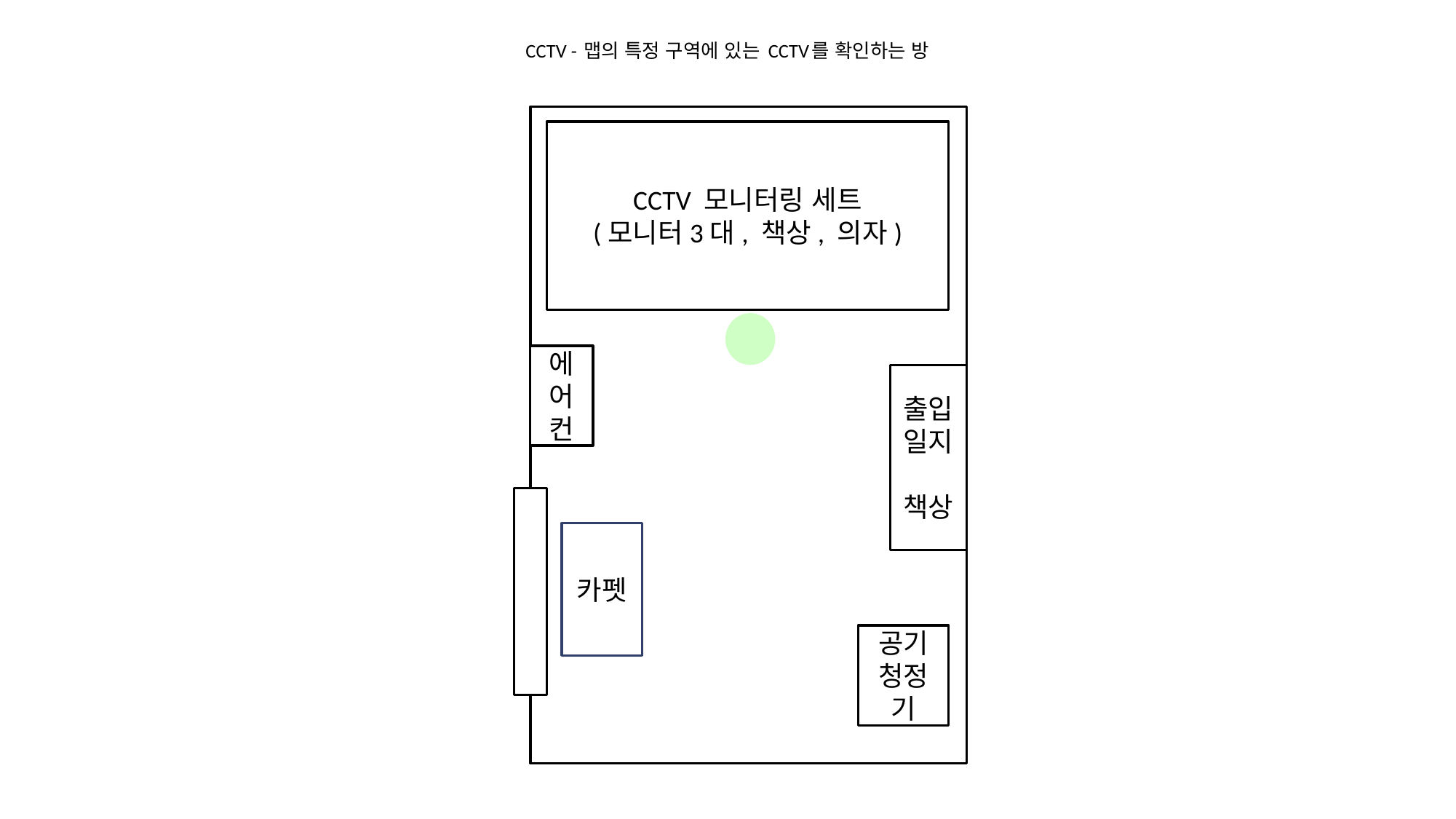

# CCTV - 맵의 특정 구역에 있는 CCTV를 확인하는 방

CCTV 모니터링 세트
(모니터3대, 책상, 의자)

에어컨
출입일지

책상
카펫

공기청정기